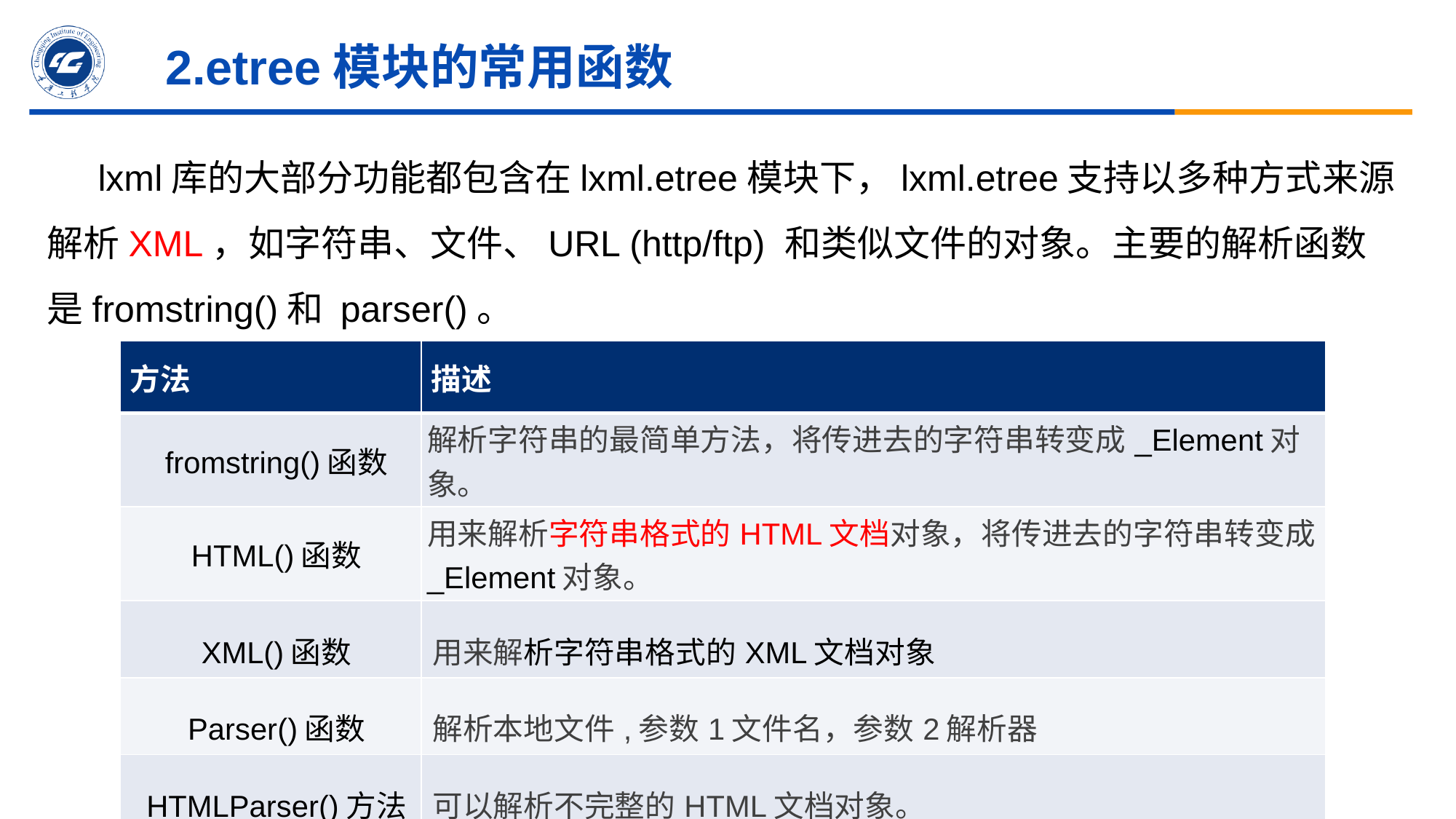

# 2.etree模块的常用函数
     lxml库的大部分功能都包含在lxml.etree模块下，lxml.etree支持以多种方式来源解析XML，如字符串、文件、URL (http/ftp) 和类似文件的对象。主要的解析函数是fromstring()和 parser()。

| 方法 | 描述 |
| --- | --- |
| fromstring()函数 | 解析字符串的最简单方法，将传进去的字符串转变成\_Element对象。 |
| HTML()函数 | 用来解析字符串格式的HTML文档对象，将传进去的字符串转变成\_Element对象。 |
| XML()函数 | 用来解析字符串格式的XML文档对象 |
| Parser()函数 | 解析本地文件,参数1文件名，参数2解析器 |
| HTMLParser()方法 | 可以解析不完整的HTML文档对象。 |